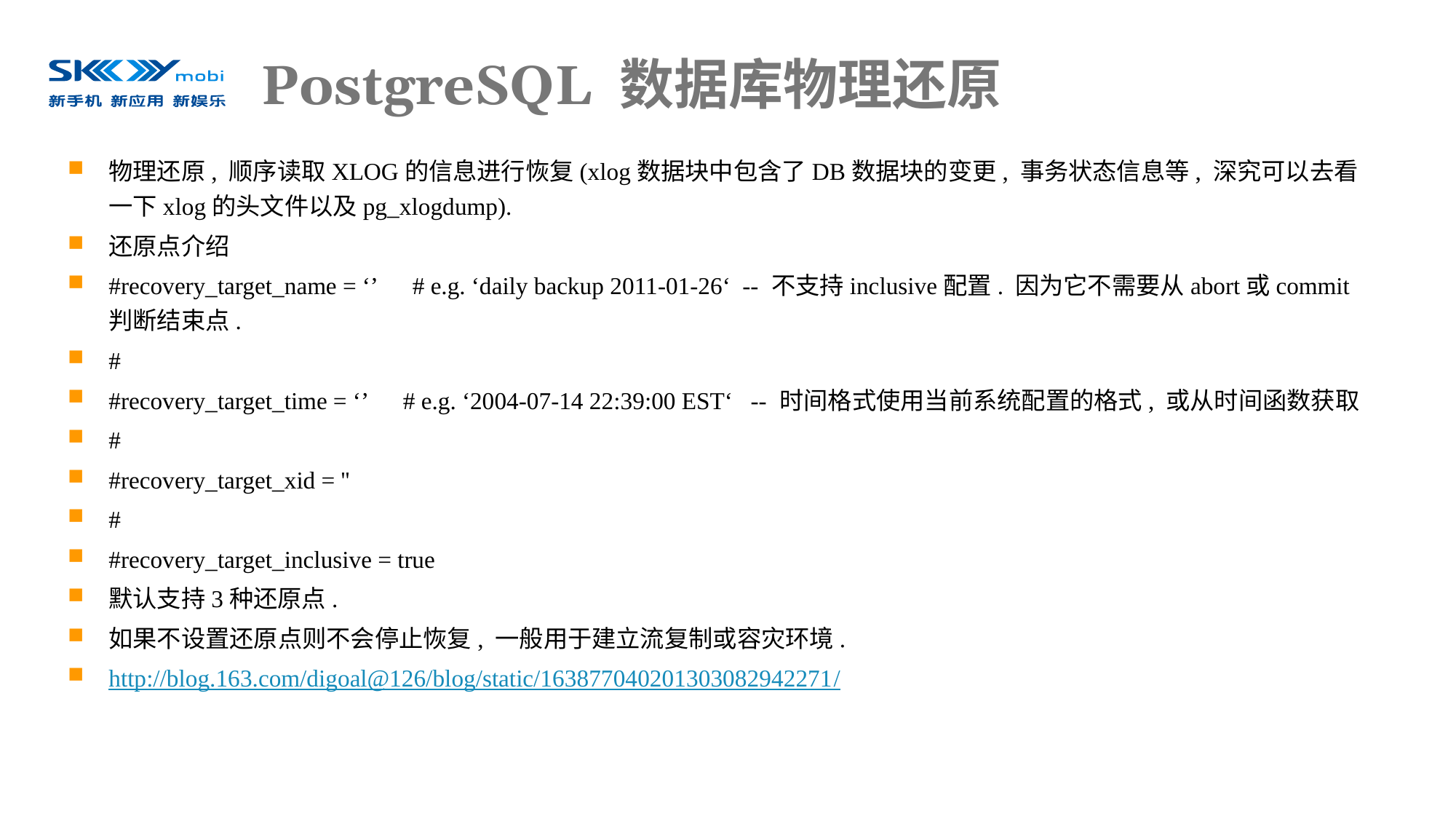

# PostgreSQL 数据库物理还原
物理还原, 顺序读取XLOG的信息进行恢复(xlog数据块中包含了DB数据块的变更, 事务状态信息等, 深究可以去看一下xlog的头文件以及pg_xlogdump).
还原点介绍
#recovery_target_name = ‘’      # e.g. ‘daily backup 2011-01-26‘  -- 不支持inclusive配置. 因为它不需要从abort或commit判断结束点.
#
#recovery_target_time = ‘’      # e.g. ‘2004-07-14 22:39:00 EST‘   -- 时间格式使用当前系统配置的格式, 或从时间函数获取
#
#recovery_target_xid = ''
#
#recovery_target_inclusive = true
默认支持3种还原点.
如果不设置还原点则不会停止恢复, 一般用于建立流复制或容灾环境.
http://blog.163.com/digoal@126/blog/static/163877040201303082942271/